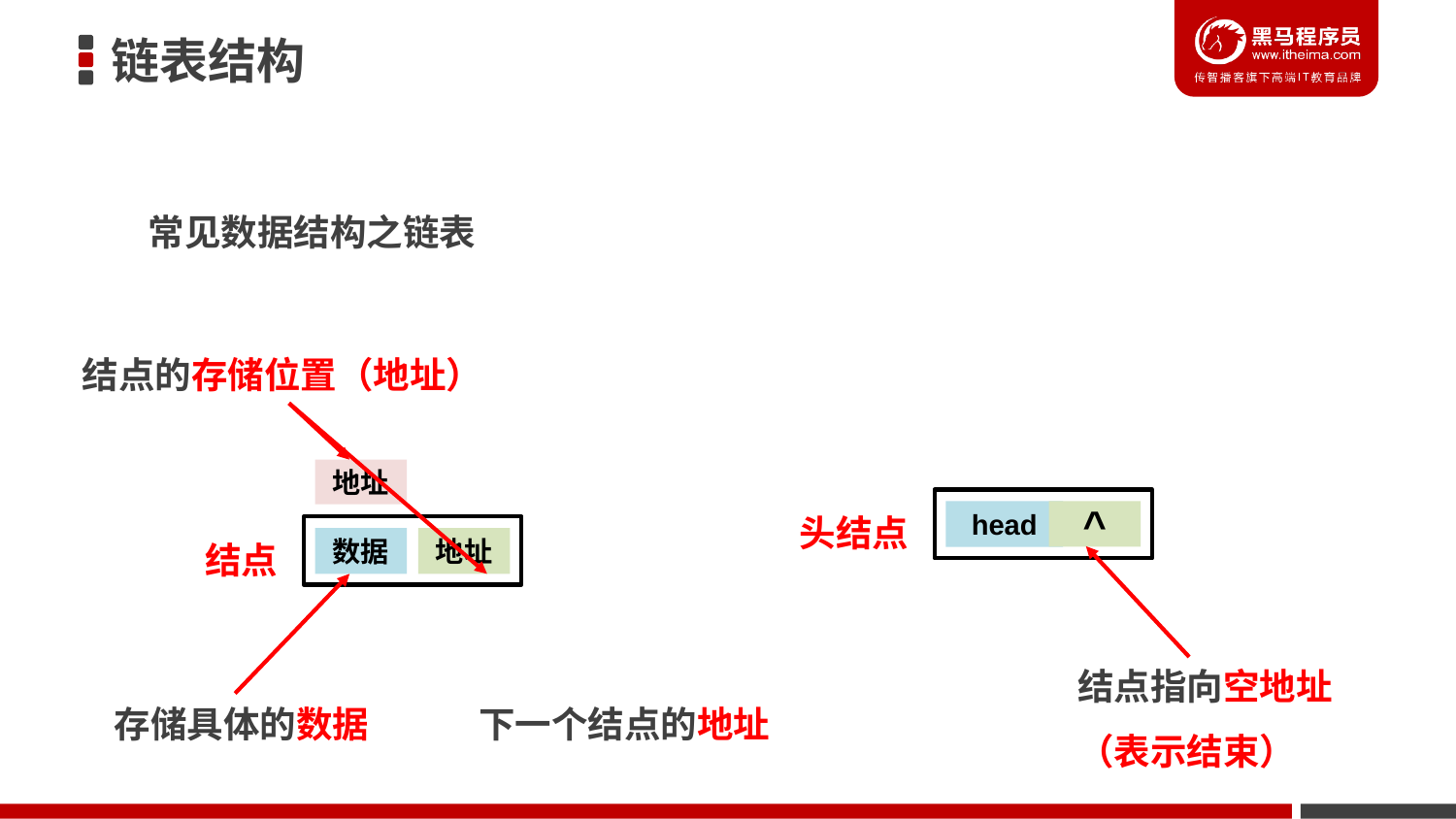

链表结构
常见数据结构之链表
结点的存储位置（地址）
地址
头结点

^
head
结点

数据
地址
结点指向空地址
（表示结束）
存储具体的数据
下一个结点的地址